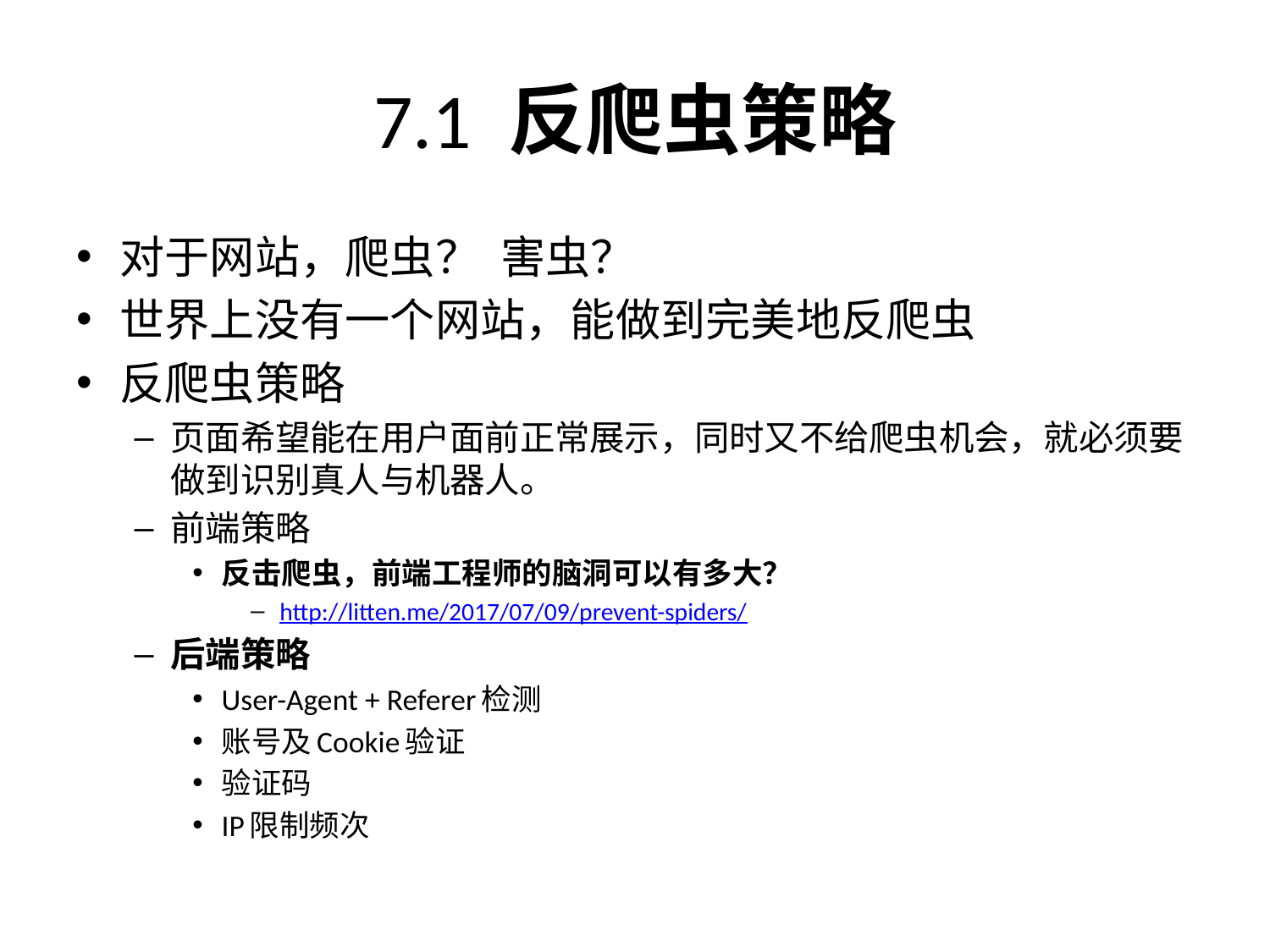

# 7.1 反爬虫策略
对于网站，爬虫？  害虫？
世界上没有一个网站，能做到完美地反爬虫
反爬虫策略
页面希望能在用户面前正常展示，同时又不给爬虫机会，就必须要做到识别真人与机器人。
前端策略
反击爬虫，前端工程师的脑洞可以有多大？
http://litten.me/2017/07/09/prevent-spiders/
后端策略
User-Agent + Referer检测
账号及Cookie验证
验证码
IP限制频次